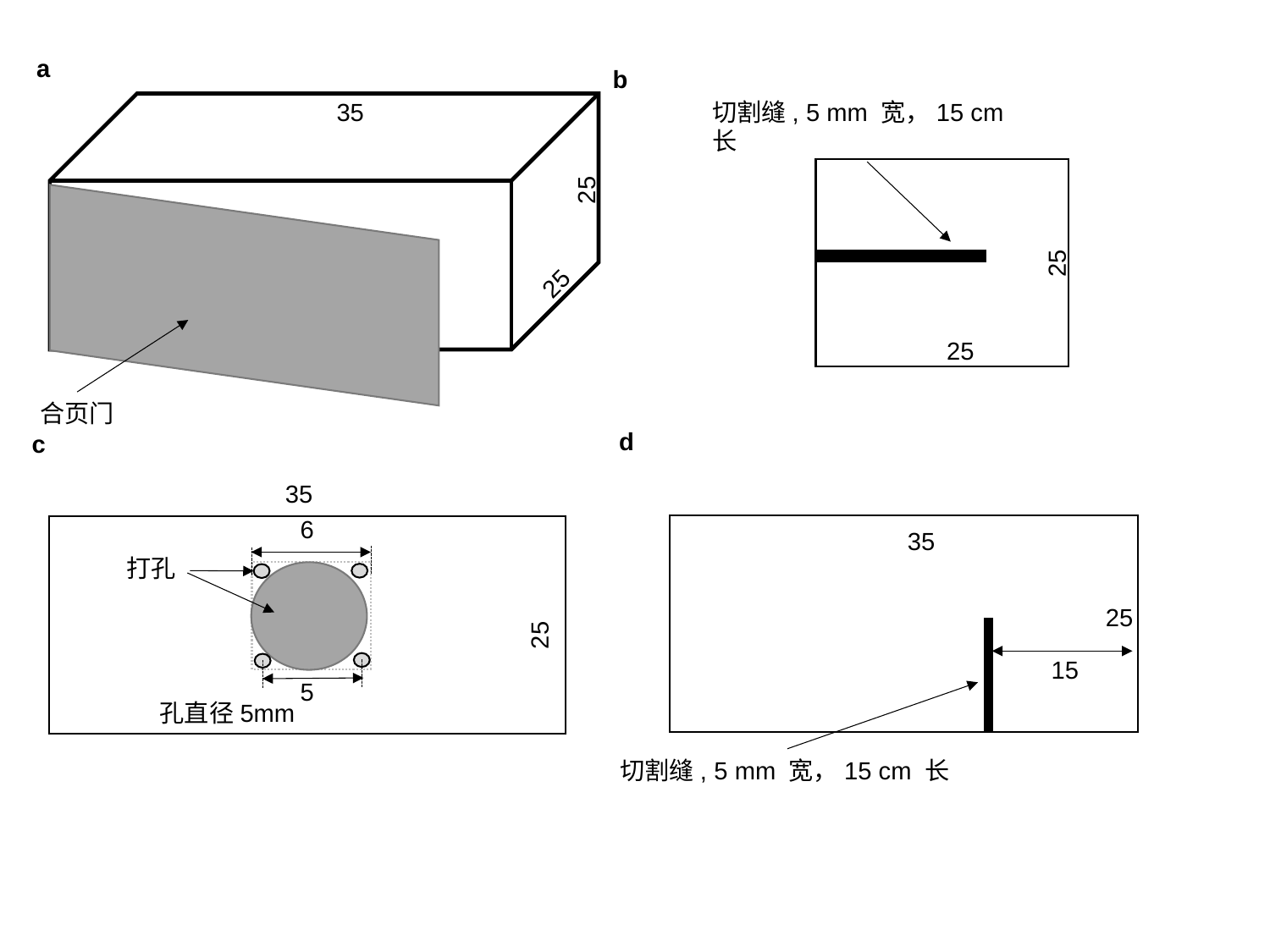

a
b

切割缝, 5 mm 宽，15 cm 长

25

25
35

25
25
合页门

d

c

35
6

打孔

25

5
孔直径5mm

35
25

15
切割缝, 5 mm 宽，15 cm 长